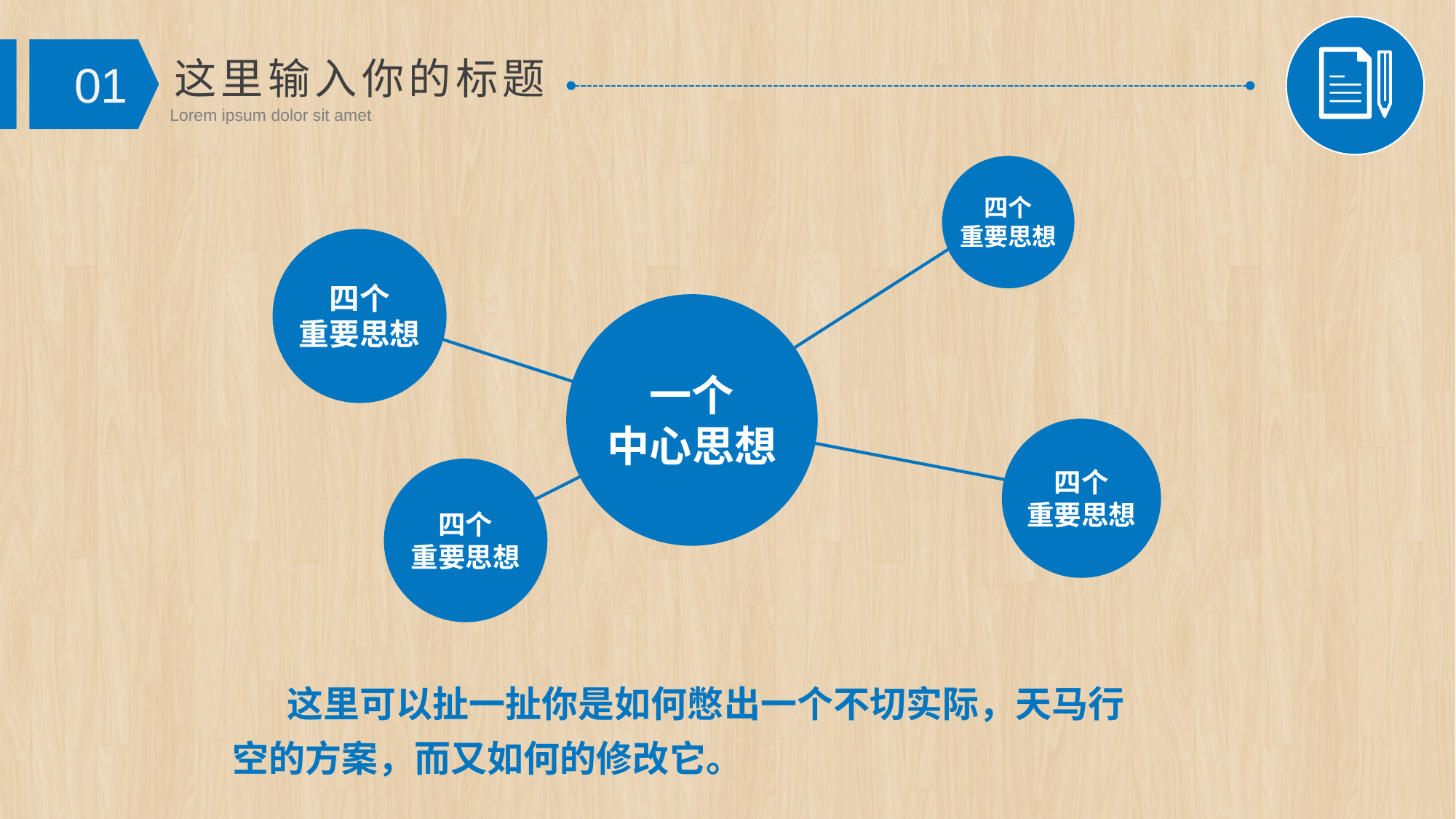

四个
重要思想

四个
重要思想

一个
中心思想

四个
重要思想

四个
重要思想
这里可以扯一扯你是如何憋出一个不切实际，天马行空的方案，而又如何的修改它。